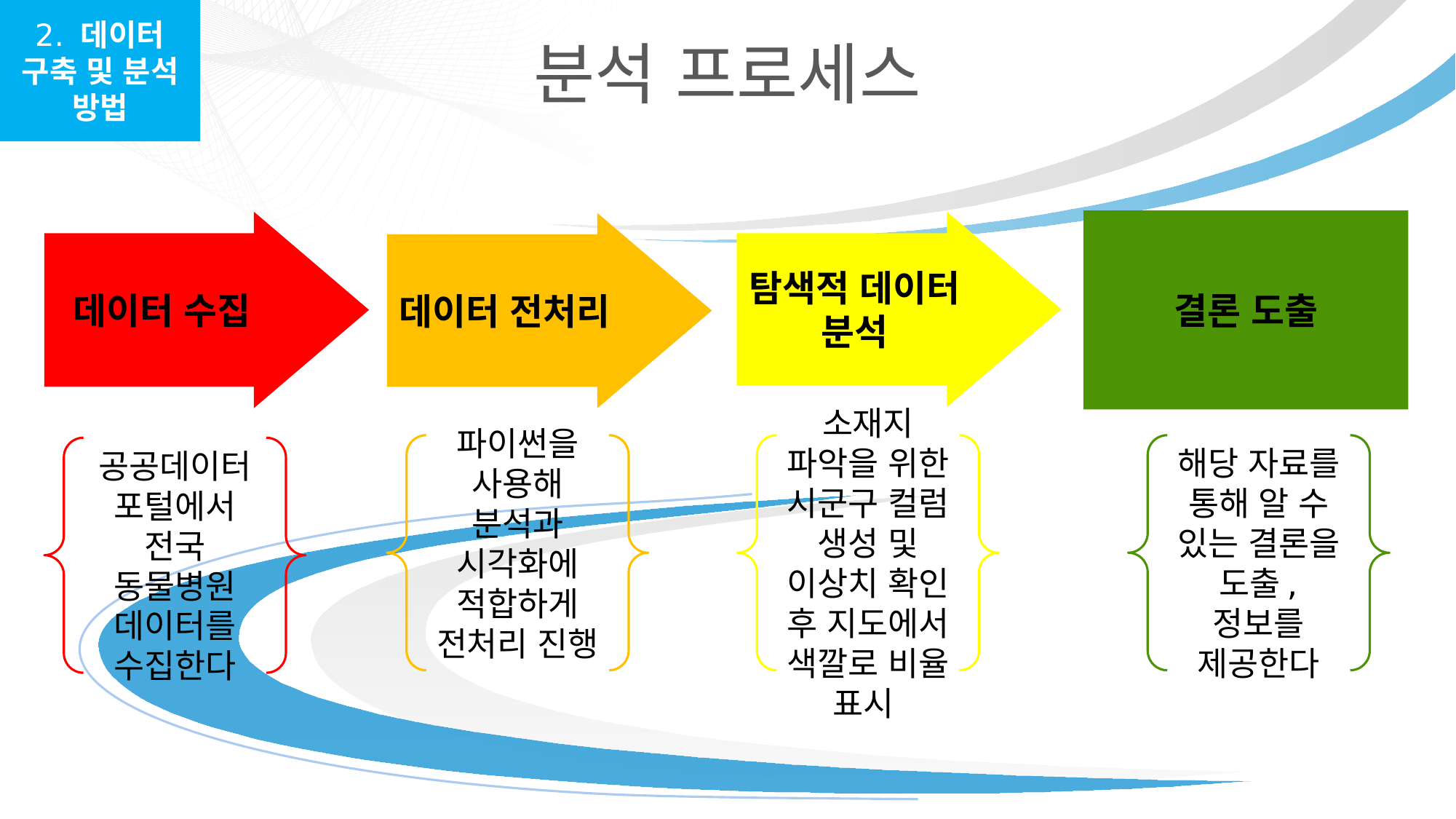

2. 데이터 구축 및 분석 방법
분석 프로세스
결론 도출
탐색적 데이터 분석
데이터 수집
데이터 전처리
해당 자료를 통해 알 수 있는 결론을 도출, 정보를 제공한다
소재지 파악을 위한 시군구 컬럼 생성 및 이상치 확인 후 지도에서 색깔로 비율 표시
파이썬을 사용해 분석과 시각화에 적합하게 전처리 진행

공공데이터 포털에서 전국 동물병원 데이터를 수집한다